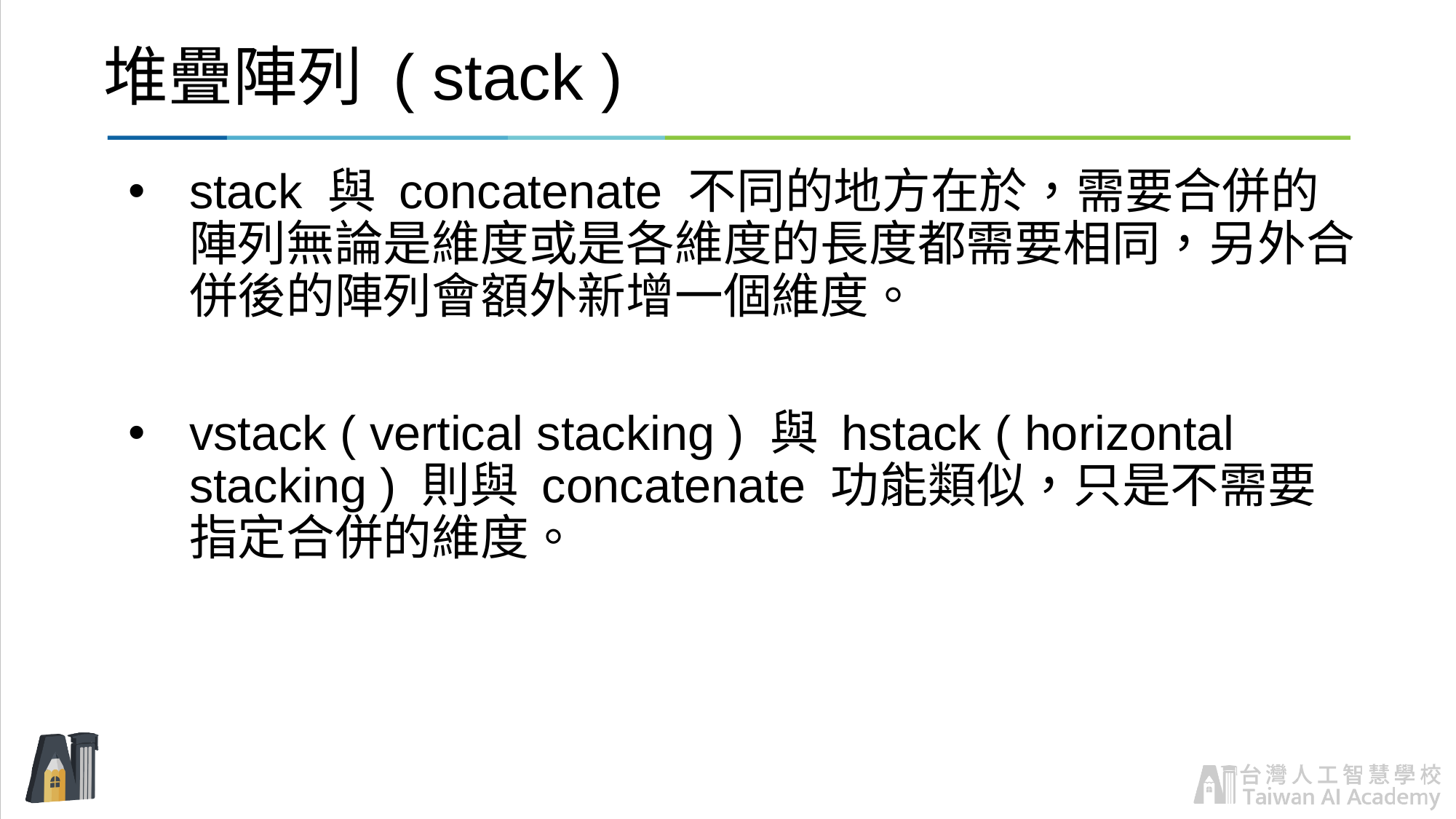

# 堆疊陣列 ( stack )
stack 與 concatenate 不同的地方在於，需要合併的陣列無論是維度或是各維度的長度都需要相同，另外合併後的陣列會額外新增一個維度。

vstack ( vertical stacking ) 與 hstack ( horizontal stacking ) 則與 concatenate 功能類似，只是不需要指定合併的維度。